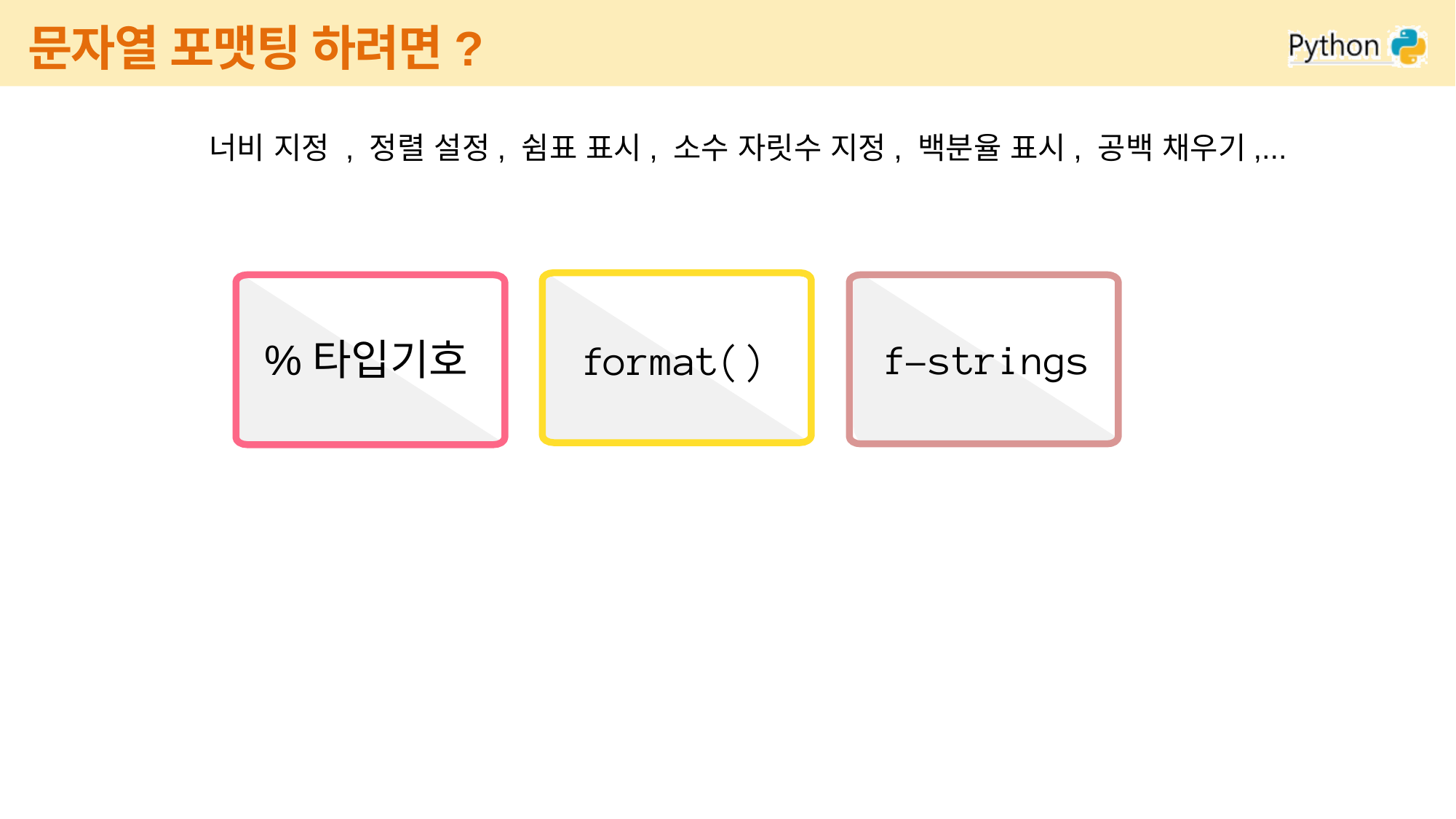

# 문자열 포맷팅 하려면?
너비 지정 , 정렬 설정, 쉼표 표시, 소수 자릿수 지정, 백분율 표시, 공백 채우기,...

format()

%타입기호

f-strings